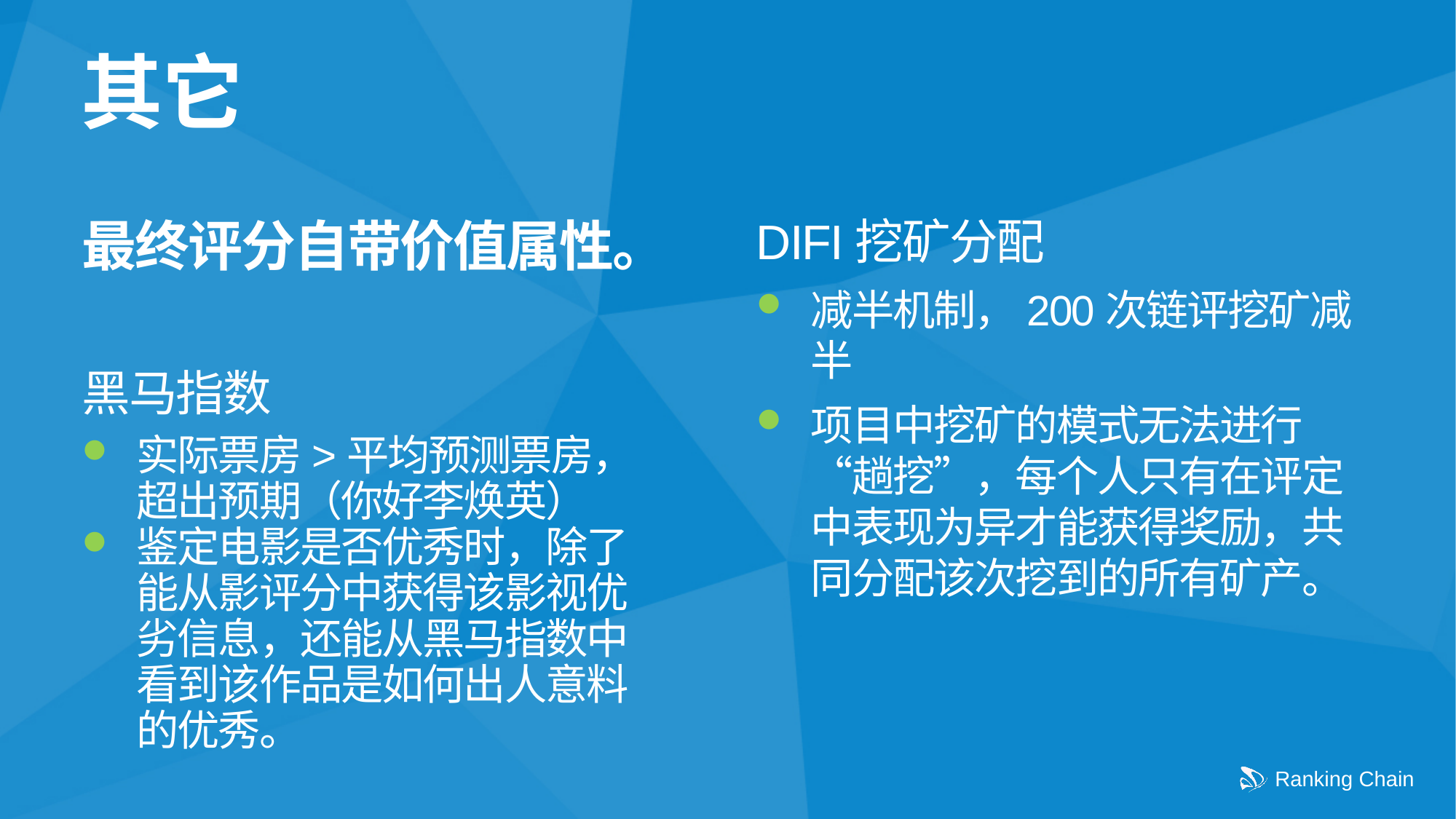

其它
最终评分自带价值属性。

黑马指数
实际票房>平均预测票房，超出预期（你好李焕英）
鉴定电影是否优秀时，除了能从影评分中获得该影视优劣信息，还能从黑马指数中看到该作品是如何出人意料的优秀。
DIFI挖矿分配
减半机制，200次链评挖矿减半
项目中挖矿的模式无法进行“趟挖”，每个人只有在评定中表现为异才能获得奖励，共同分配该次挖到的所有矿产。